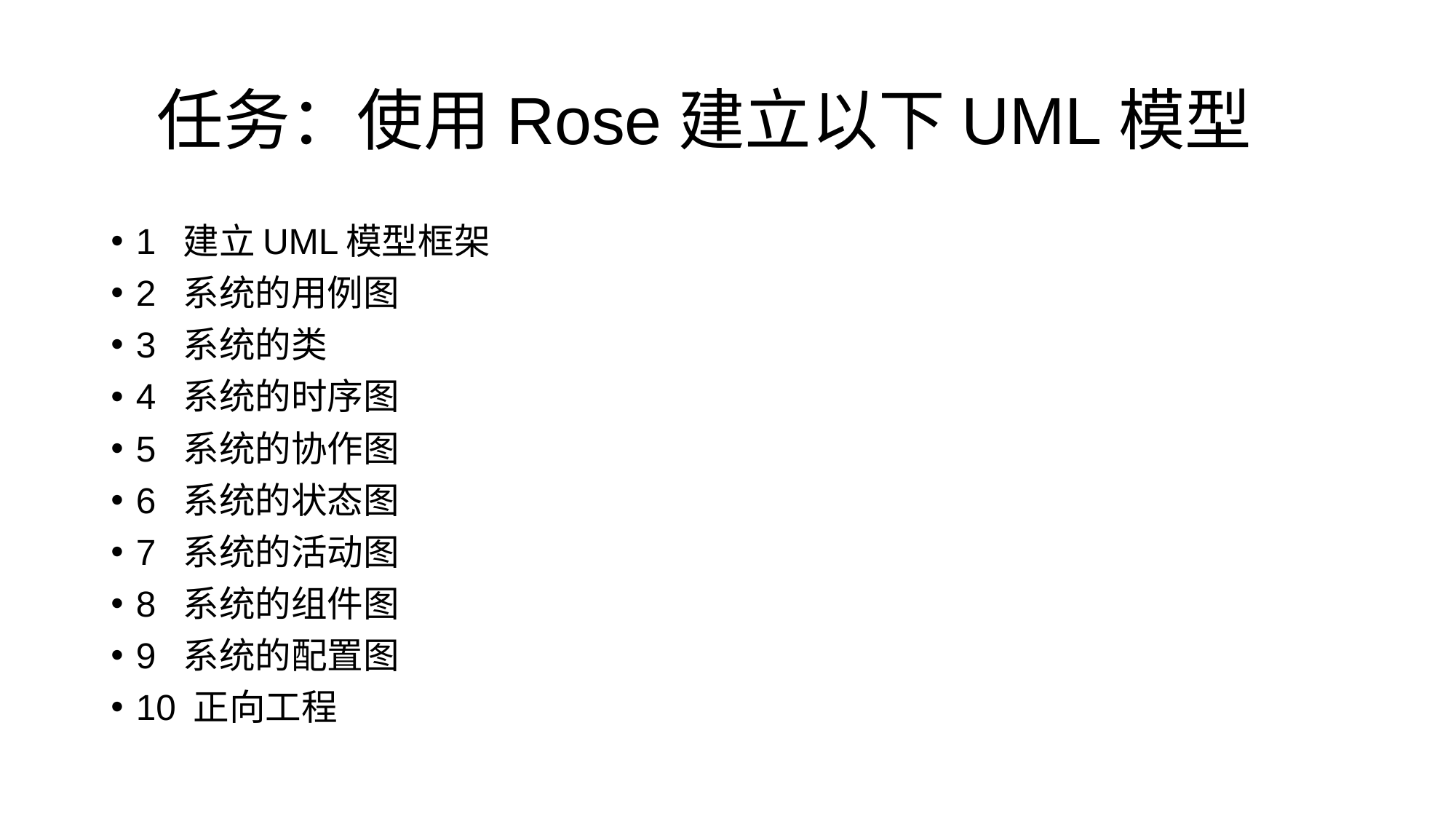

# 任务：使用Rose建立以下UML模型
1  建立UML模型框架
2  系统的用例图
3  系统的类
4  系统的时序图
5  系统的协作图
6  系统的状态图
7  系统的活动图
8  系统的组件图
9  系统的配置图
10 正向工程